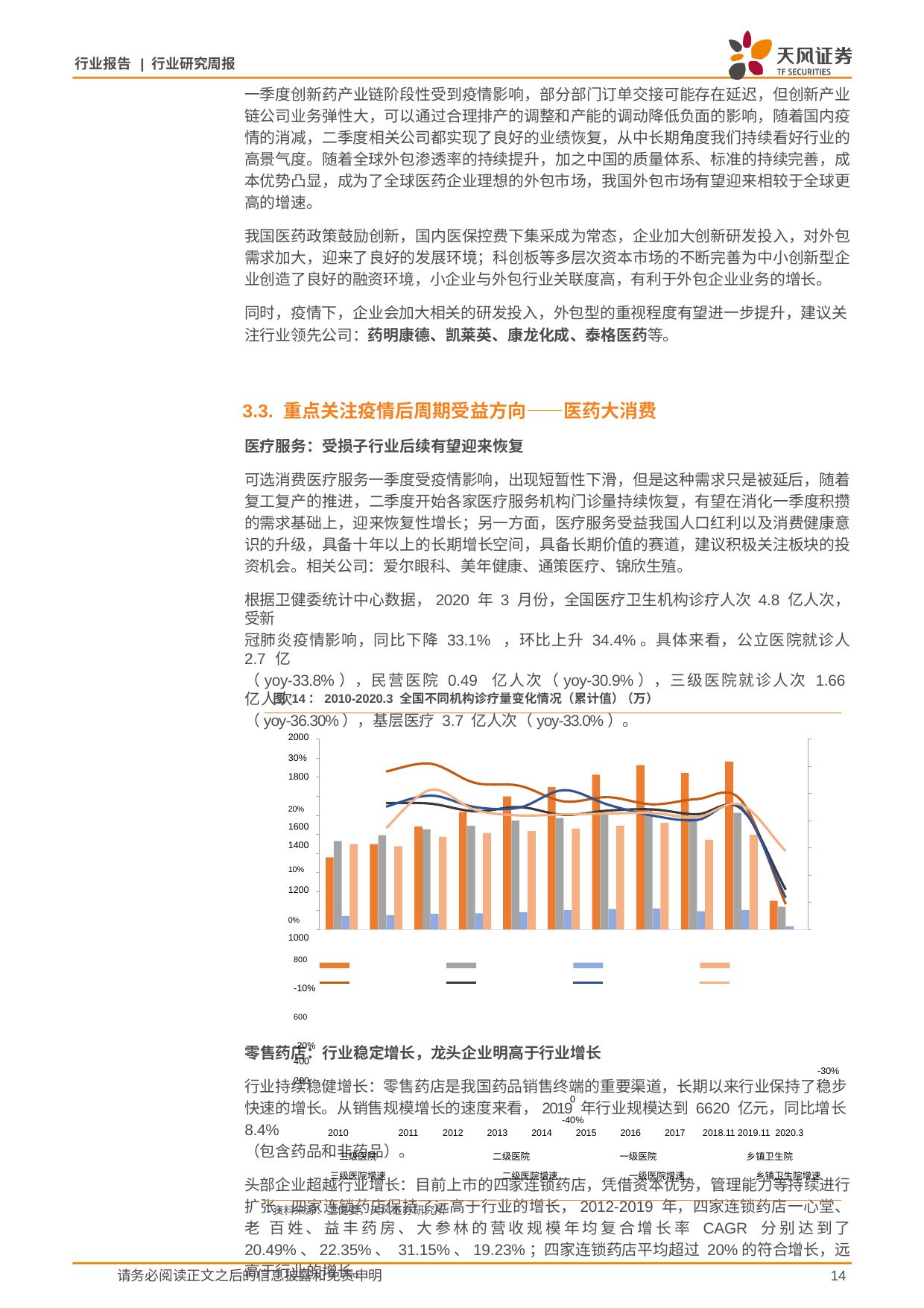

行业报告 | 行业研究周报

一季度创新药产业链阶段性受到疫情影响，部分部门订单交接可能存在延迟，但创新产业 链公司业务弹性大，可以通过合理排产的调整和产能的调动降低负面的影响，随着国内疫 情的消减，二季度相关公司都实现了良好的业绩恢复，从中长期角度我们持续看好行业的 高景气度。随着全球外包渗透率的持续提升，加之中国的质量体系、标准的持续完善，成 本优势凸显，成为了全球医药企业理想的外包市场，我国外包市场有望迎来相较于全球更 高的增速。
我国医药政策鼓励创新，国内医保控费下集采成为常态，企业加大创新研发投入，对外包 需求加大，迎来了良好的发展环境；科创板等多层次资本市场的不断完善为中小创新型企 业创造了良好的融资环境，小企业与外包行业关联度高，有利于外包企业业务的增长。
同时，疫情下，企业会加大相关的研发投入，外包型的重视程度有望进一步提升，建议关 注行业领先公司：药明康德、凯莱英、康龙化成、泰格医药等。
3.3. 重点关注疫情后周期受益方向——医药大消费
医疗服务：受损子行业后续有望迎来恢复
可选消费医疗服务一季度受疫情影响，出现短暂性下滑，但是这种需求只是被延后，随着 复工复产的推进，二季度开始各家医疗服务机构门诊量持续恢复，有望在消化一季度积攒 的需求基础上，迎来恢复性增长；另一方面，医疗服务受益我国人口红利以及消费健康意 识的升级，具备十年以上的长期增长空间，具备长期价值的赛道，建议积极关注板块的投 资机会。相关公司：爱尔眼科、美年健康、通策医疗、锦欣生殖。
根据卫健委统计中心数据，2020 年 3 月份，全国医疗卫生机构诊疗人次 4.8 亿人次，受新
冠肺炎疫情影响，同比下降 33.1% ，环比上升 34.4%。具体来看，公立医院就诊人 2.7 亿
（yoy-33.8%），民营医院 0.49  亿人次（yoy-30.9%），三级医院就诊人次 1.66  亿人次
（yoy-36.30%），基层医疗 3.7 亿人次（yoy-33.0%）。
| 图 14：2010-2020.3 全国不同机构诊疗量变化情况（累计值）（万） |
| --- |
| 2000 30% 1800 20% 1600 1400 10% 1200 0% 1000 800 -10% 600 -20% 400 -30% 200 0 -40% 2010 2011 2012 2013 2014 2015 2016 2017 2018.11 2019.11 2020.3 三级医院 二级医院 一级医院 乡镇卫生院 三级医院增速 二级医院增速 一级医院增速 乡镇卫生院增速 |
| 资料来源：卫健委，天风证券研究所 |

零售药店：行业稳定增长，龙头企业明高于行业增长
行业持续稳健增长：零售药店是我国药品销售终端的重要渠道，长期以来行业保持了稳步 快速的增长。从销售规模增长的速度来看，2019 年行业规模达到 6620 亿元，同比增长 8.4%
（包含药品和非药品）。
头部企业超越行业增长：目前上市的四家连锁药店，凭借资本优势，管理能力等持续进行 扩张，四家连锁药店保持了远高于行业的增长，2012-2019 年，四家连锁药店一心堂、老 百姓、益丰药房、大参林的营收规模年均复合增长率 CAGR 分别达到了 20.49%、22.35%、 31.15%、19.23%；四家连锁药店平均超过 20%的符合增长，远高于行业的增长。

请务必阅读正文之后的信息披露和免责申明
14